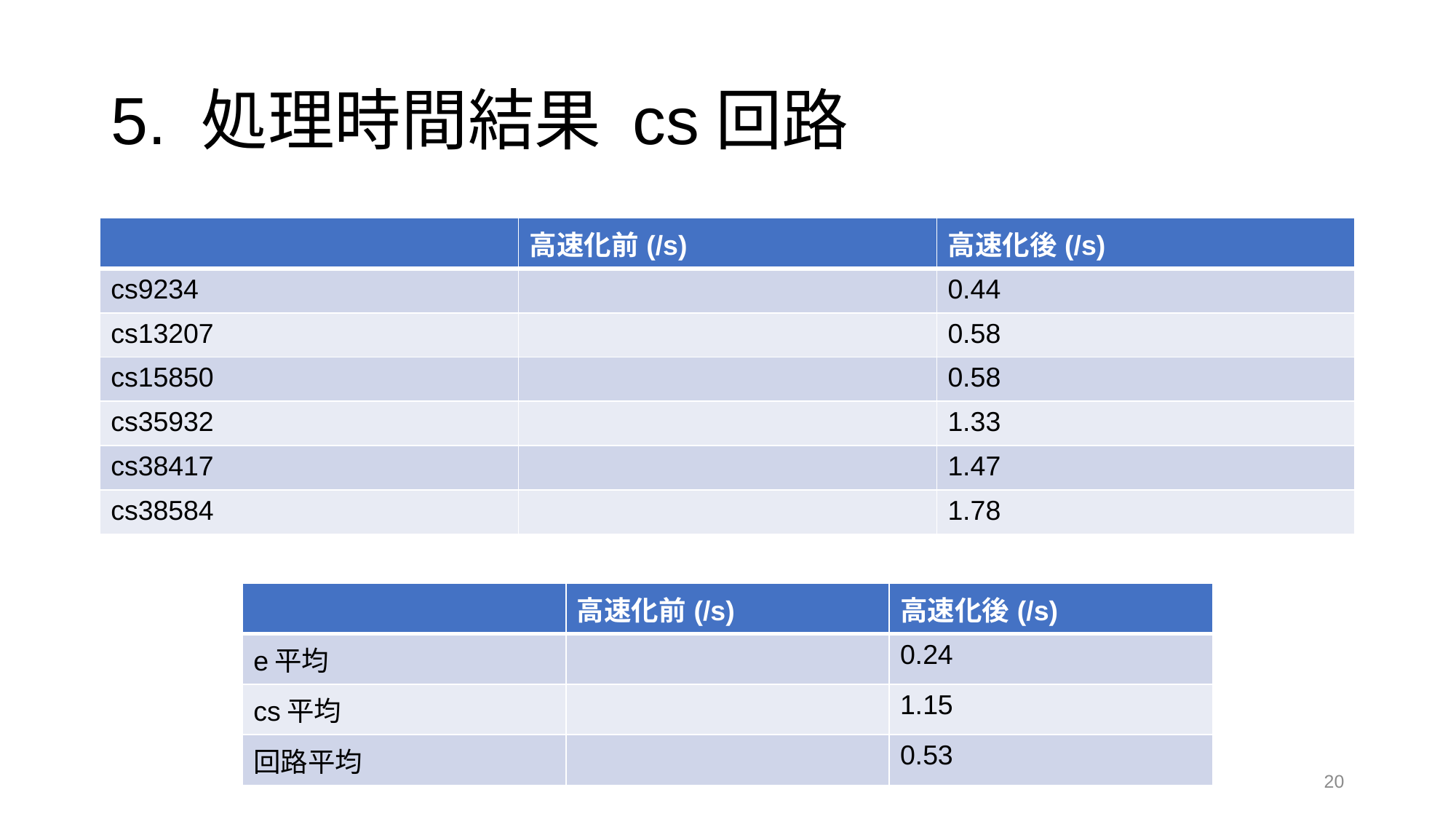

# 5. 処理時間結果 cs回路
|  | 高速化前(/s) | 高速化後(/s) |
| --- | --- | --- |
| cs9234 |  | 0.44 |
| cs13207 |  | 0.58 |
| cs15850 |  | 0.58 |
| cs35932 |  | 1.33 |
| cs38417 |  | 1.47 |
| cs38584 |  | 1.78 |
|  | 高速化前(/s) | 高速化後(/s) |
| --- | --- | --- |
| e平均 |  | 0.24 |
| cs平均 |  | 1.15 |
| 回路平均 |  | 0.53 |
20